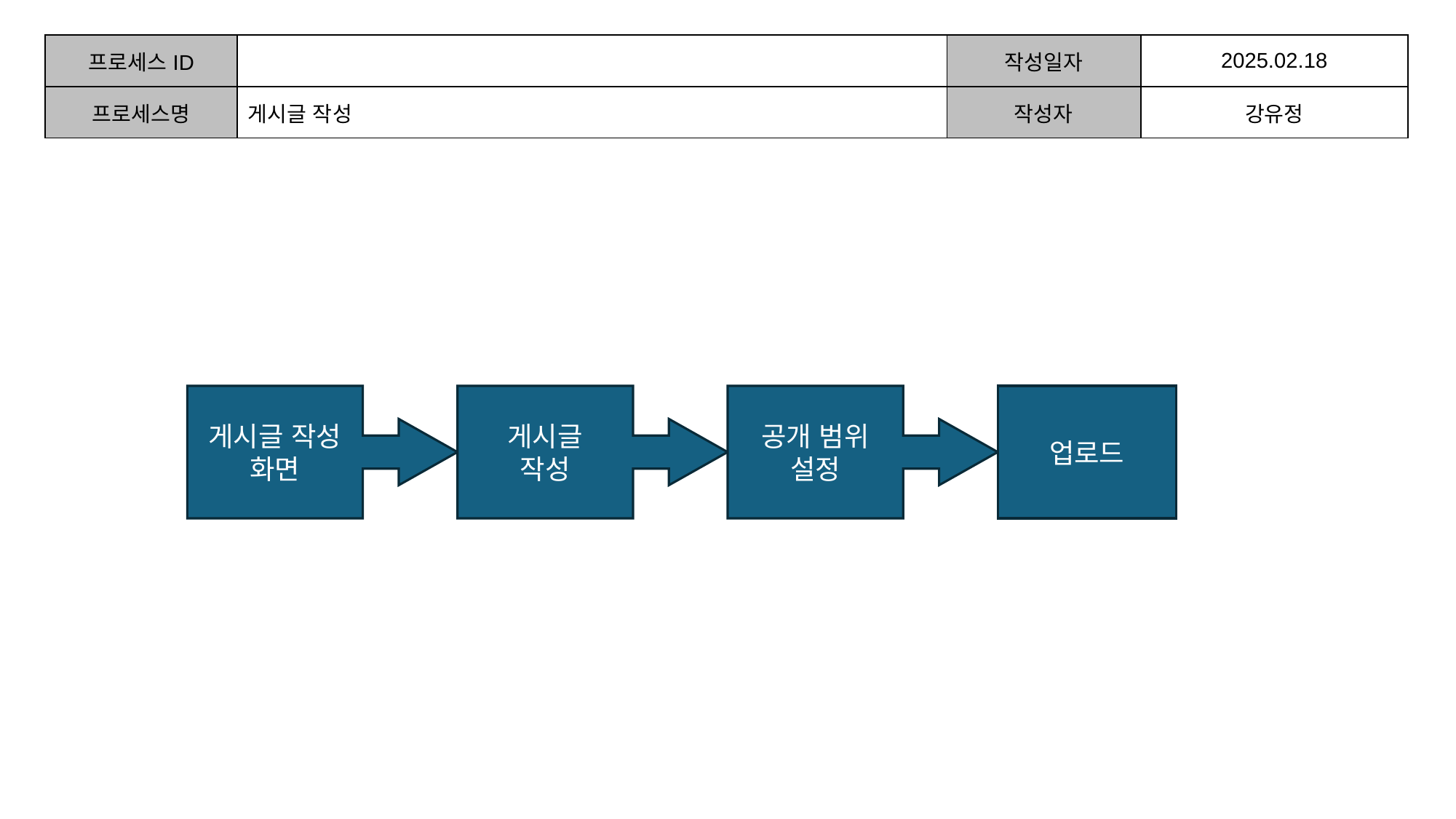

| 프로세스ID |  | 작성일자 | 2025.02.18 |
| --- | --- | --- | --- |
| 프로세스명 | 게시글 작성 | 작성자 | 강유정 |
|  |  |  |  |
게시글 작성
화면
게시글
작성
공개 범위
설정
업로드